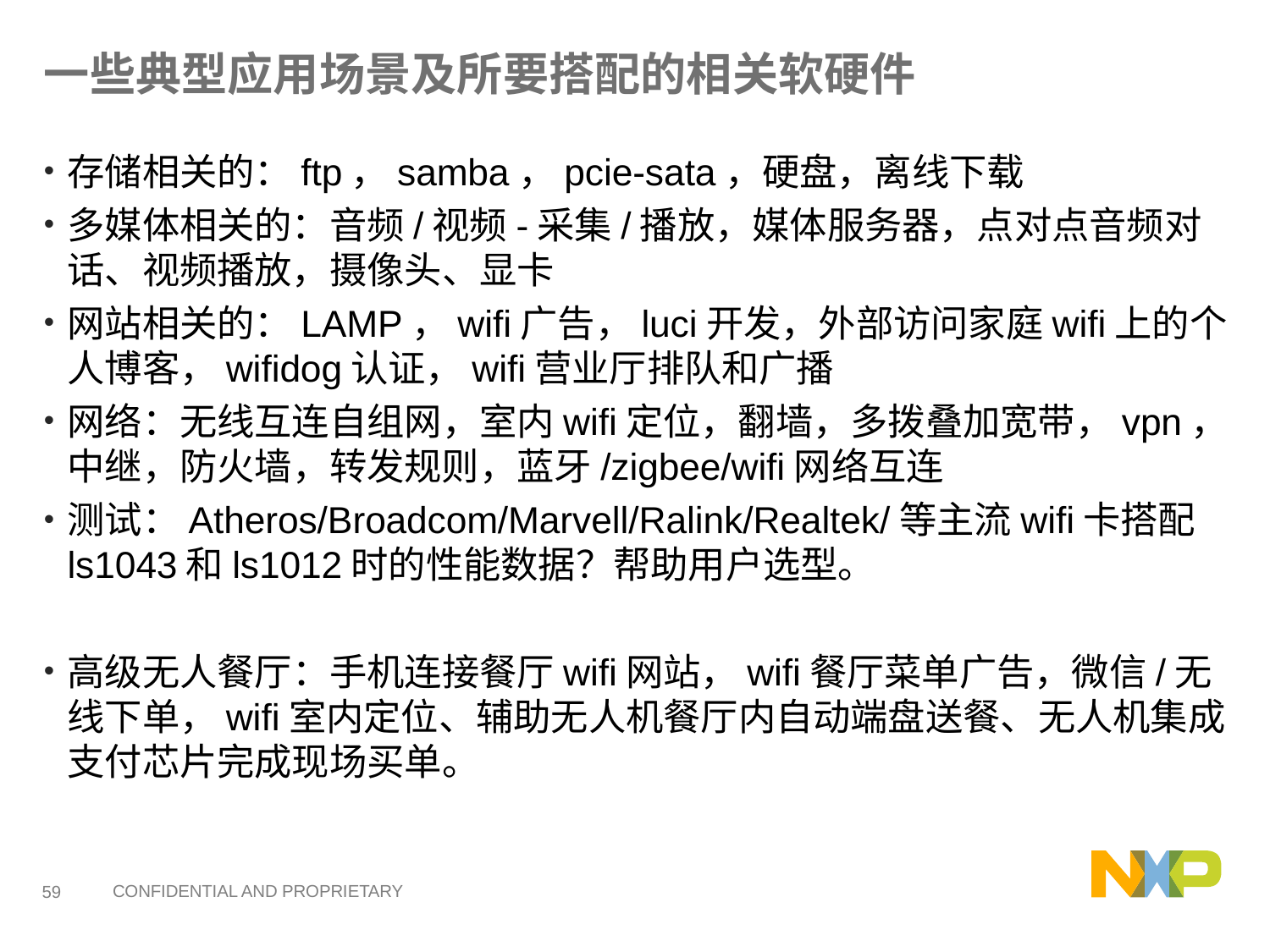

# 一些典型应用场景及所要搭配的相关软硬件
存储相关的：ftp，samba，pcie-sata，硬盘，离线下载
多媒体相关的：音频/视频-采集/播放，媒体服务器，点对点音频对话、视频播放，摄像头、显卡
网站相关的：LAMP，wifi广告，luci开发，外部访问家庭wifi上的个人博客，wifidog认证，wifi营业厅排队和广播
网络：无线互连自组网，室内wifi定位，翻墙，多拨叠加宽带，vpn，中继，防火墙，转发规则，蓝牙/zigbee/wifi网络互连
测试：Atheros/Broadcom/Marvell/Ralink/Realtek/等主流wifi卡搭配ls1043和ls1012时的性能数据？帮助用户选型。

高级无人餐厅：手机连接餐厅wifi网站，wifi餐厅菜单广告，微信/无线下单，wifi室内定位、辅助无人机餐厅内自动端盘送餐、无人机集成支付芯片完成现场买单。